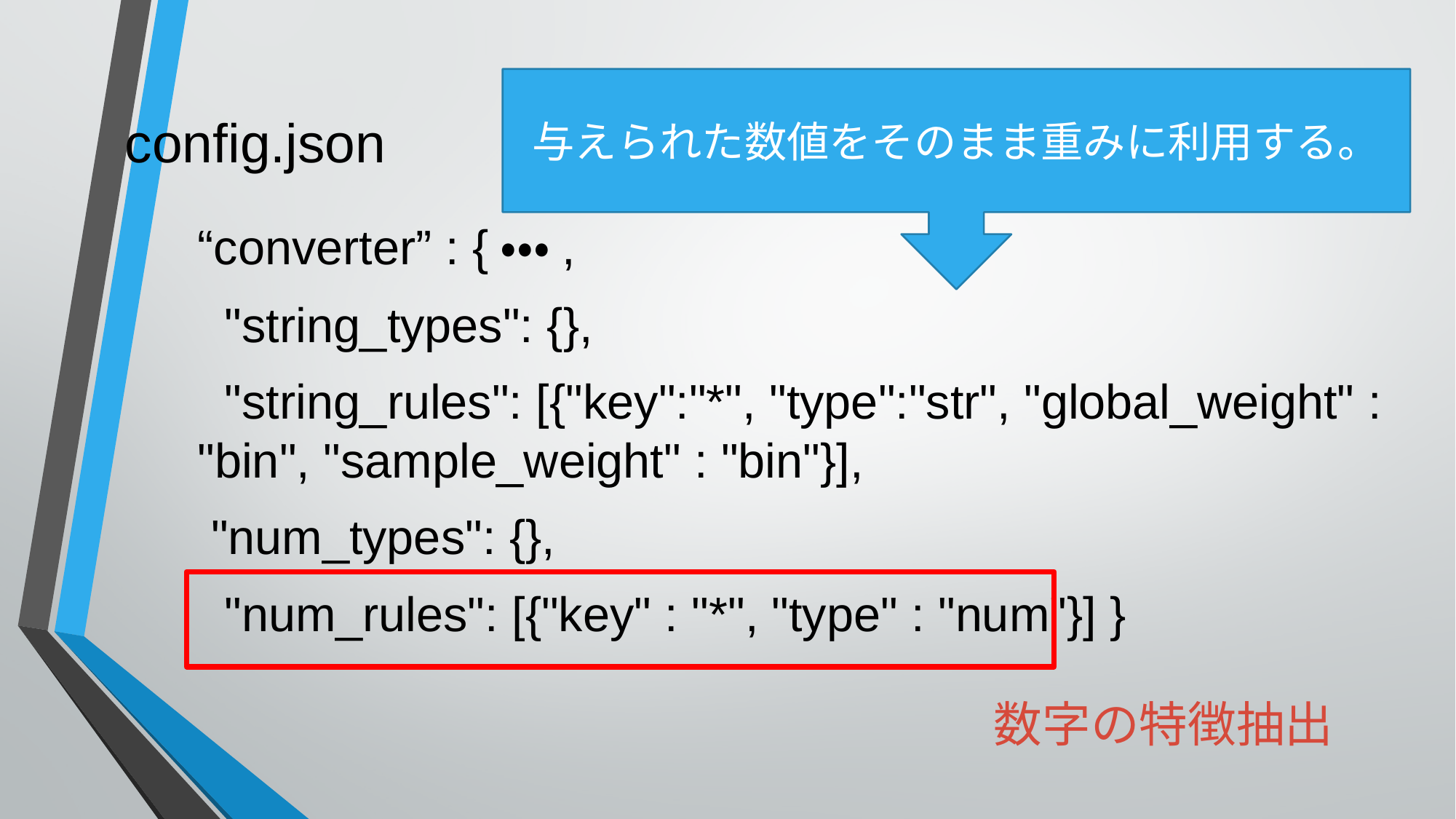

与えられた数値をそのまま重みに利用する。
config.json
“converter” : {・・・,
  "string_types": {},
  "string_rules": [{"key":"*", "type":"str", "global_weight" : "bin", "sample_weight" : "bin"}],
 "num_types": {},
  "num_rules": [{"key" : "*", "type" : "num"}] }

数字の特徴抽出